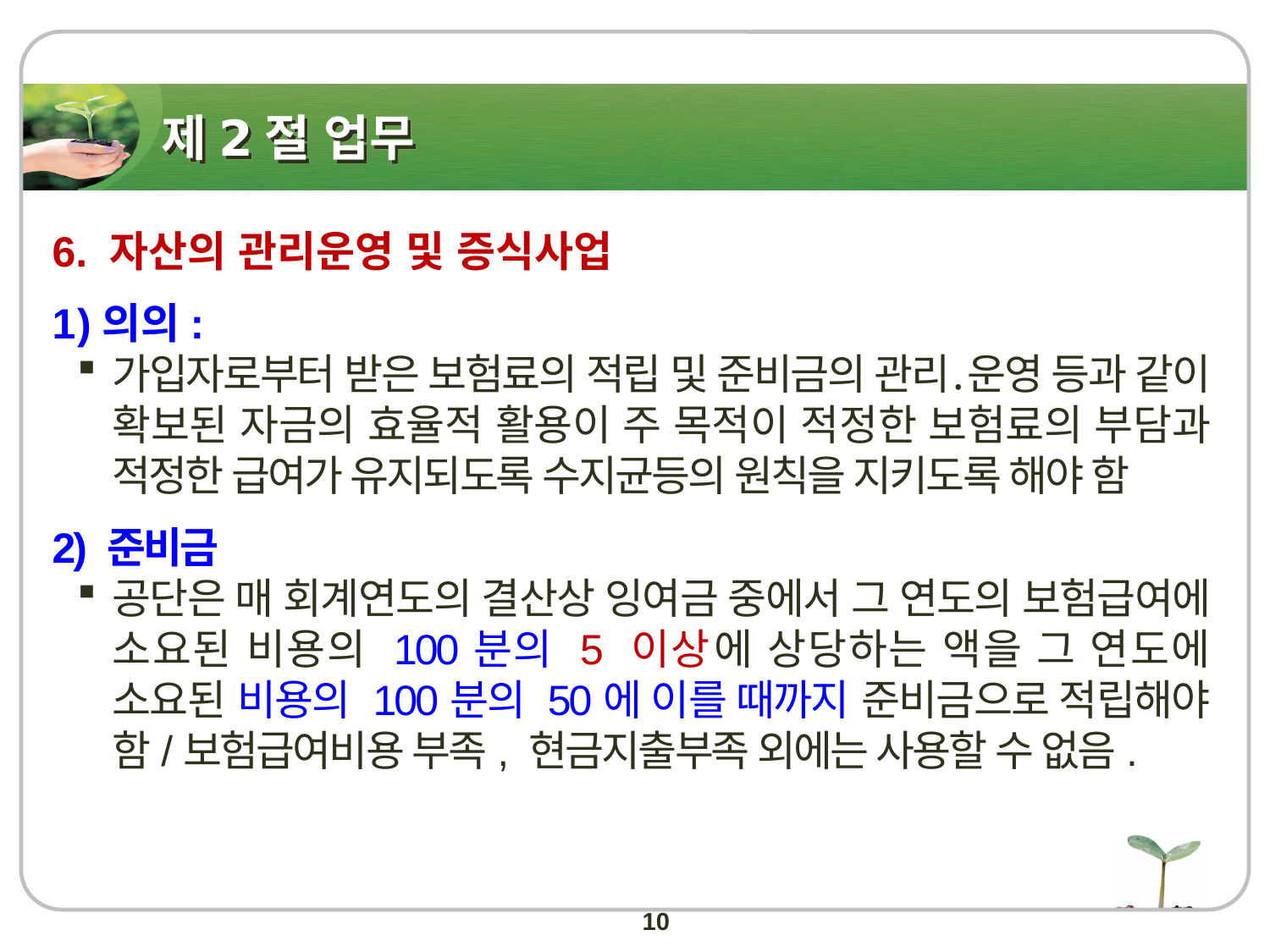

# 제2절 업무
6. 자산의 관리운영 및 증식사업
의의:
가입자로부터 받은 보험료의 적립 및 준비금의 관리․운영 등과 같이 확보된 자금의 효율적 활용이 주 목적이 적정한 보험료의 부담과 적정한 급여가 유지되도록 수지균등의 원칙을 지키도록 해야 함
2) 준비금
공단은 매 회계연도의 결산상 잉여금 중에서 그 연도의 보험급여에 소요된 비용의 100분의 5 이상에 상당하는 액을 그 연도에 소요된 비용의 100분의 50에 이를 때까지 준비금으로 적립해야 함/보험급여비용 부족, 현금지출부족 외에는 사용할 수 없음.
10